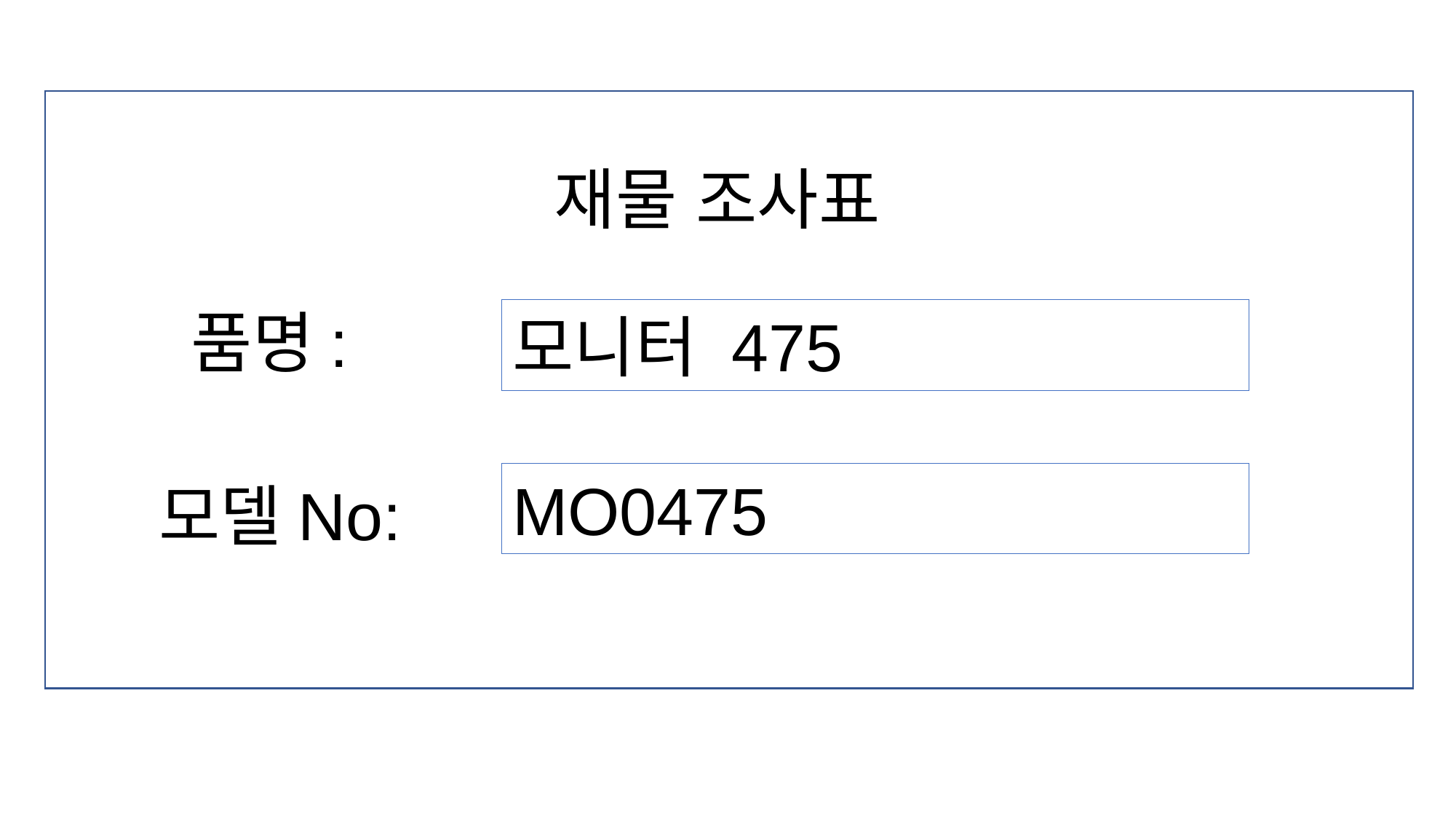

재물 조사표
품명:
모니터 475
MO0475
모델No: